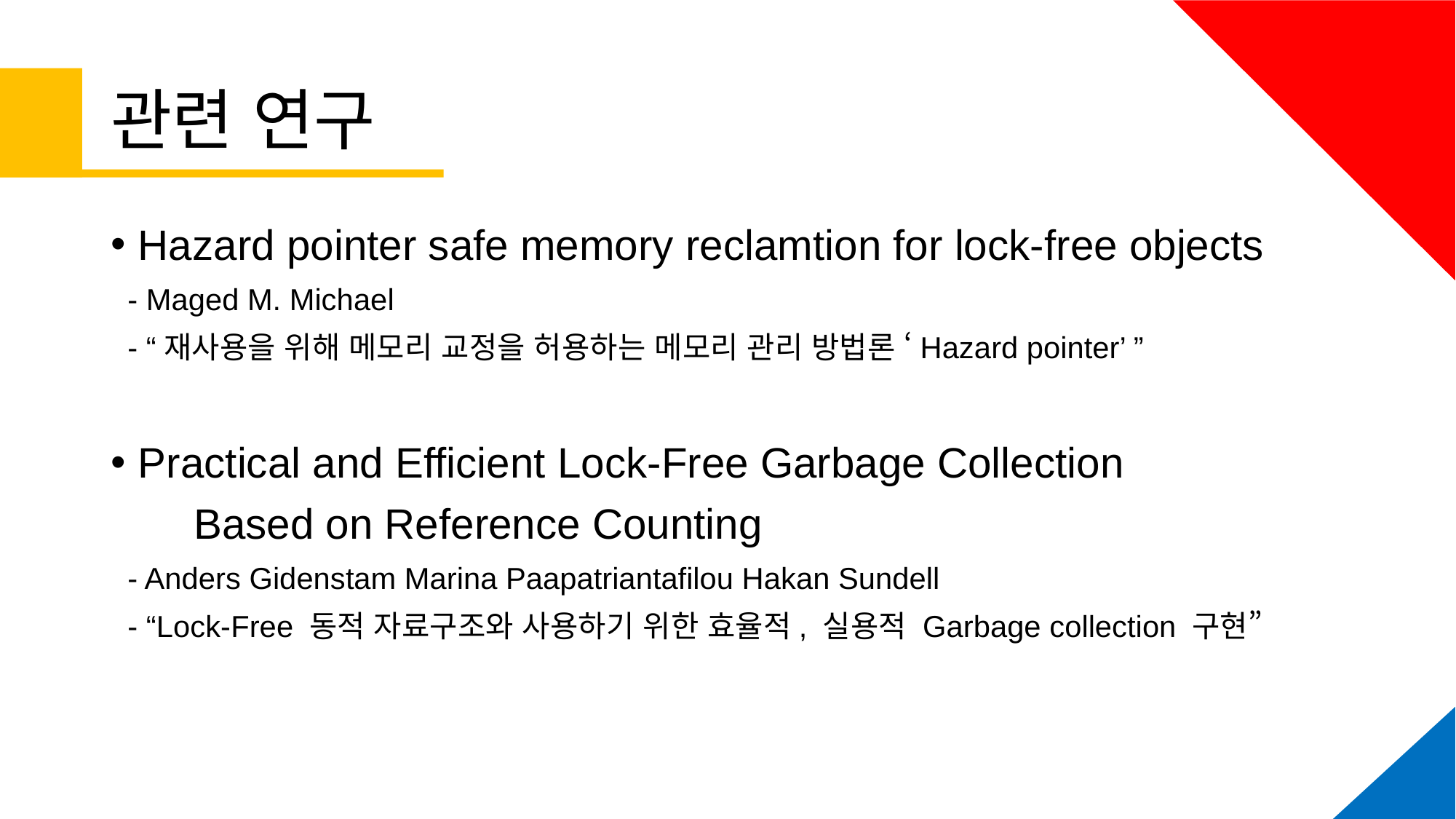

# 관련 연구

Hazard pointer safe memory reclamtion for lock-free objects
  - Maged M. Michael
  - “재사용을 위해 메모리 교정을 허용하는 메모리 관리 방법론 ‘Hazard pointer’ ”

Practical and Efficient Lock-Free Garbage Collection
       Based on Reference Counting
  - Anders Gidenstam Marina Paapatriantafilou Hakan Sundell
  - “Lock-Free 동적 자료구조와 사용하기 위한 효율적, 실용적 Garbage collection 구현”